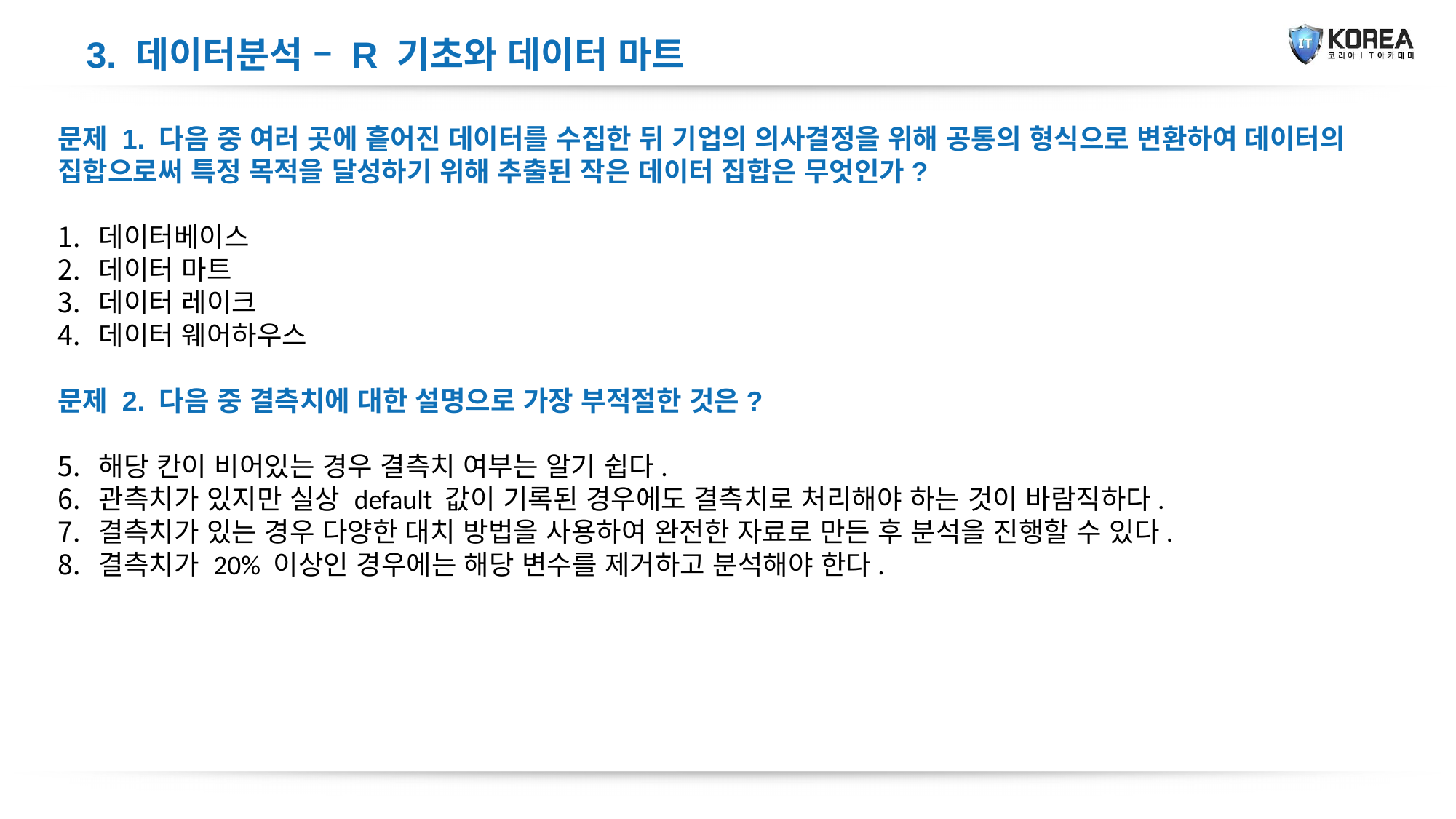

3. 데이터분석 – R 기초와 데이터 마트
문제 1. 다음 중 여러 곳에 흩어진 데이터를 수집한 뒤 기업의 의사결정을 위해 공통의 형식으로 변환하여 데이터의 집합으로써 특정 목적을 달성하기 위해 추출된 작은 데이터 집합은 무엇인가?

데이터베이스
데이터 마트
데이터 레이크
데이터 웨어하우스

문제 2. 다음 중 결측치에 대한 설명으로 가장 부적절한 것은?

해당 칸이 비어있는 경우 결측치 여부는 알기 쉽다.
관측치가 있지만 실상 default 값이 기록된 경우에도 결측치로 처리해야 하는 것이 바람직하다.
결측치가 있는 경우 다양한 대치 방법을 사용하여 완전한 자료로 만든 후 분석을 진행할 수 있다.
결측치가 20% 이상인 경우에는 해당 변수를 제거하고 분석해야 한다.